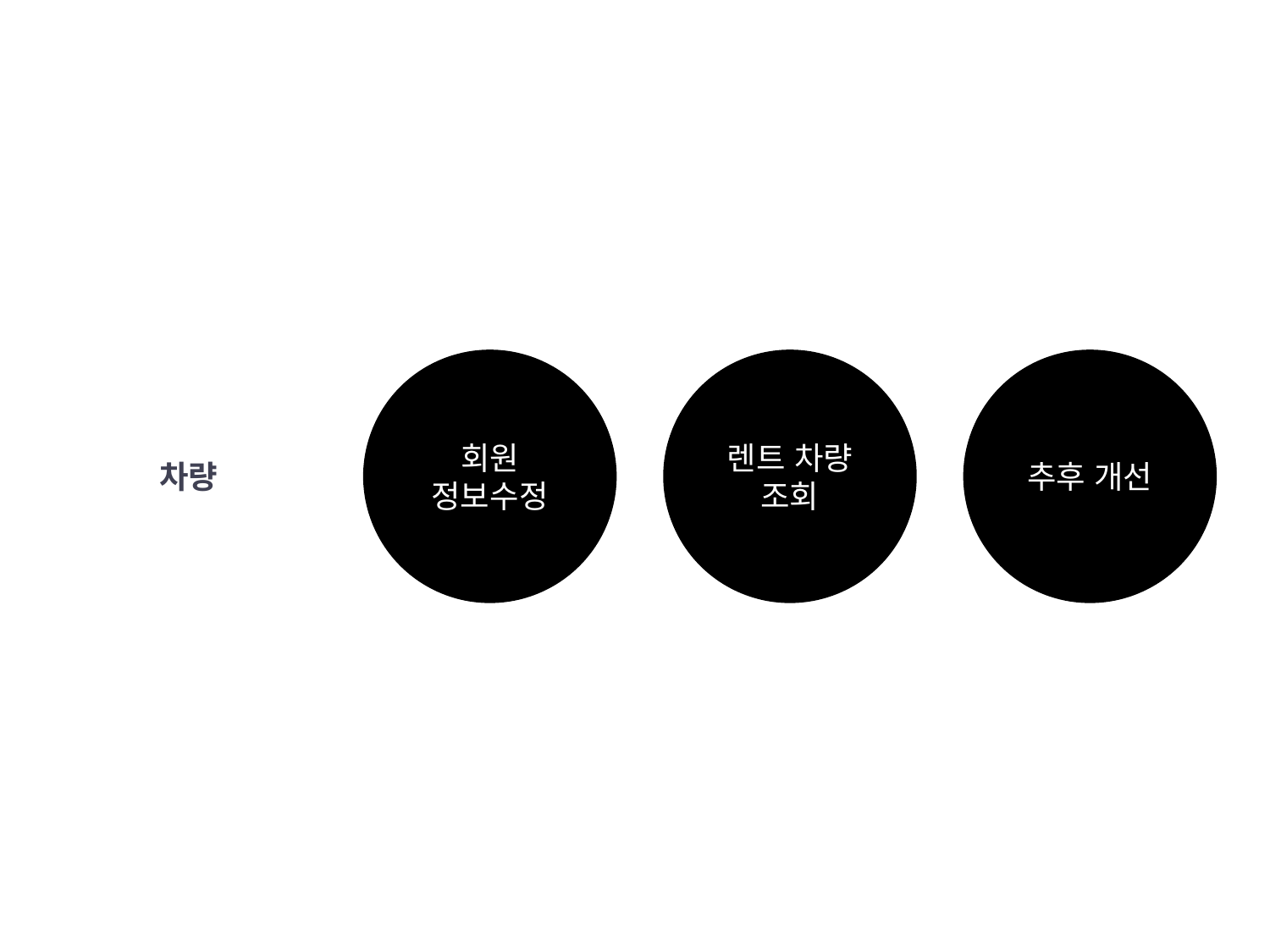

회원 정보수정
렌트 차량 조회
추후 개선
차량